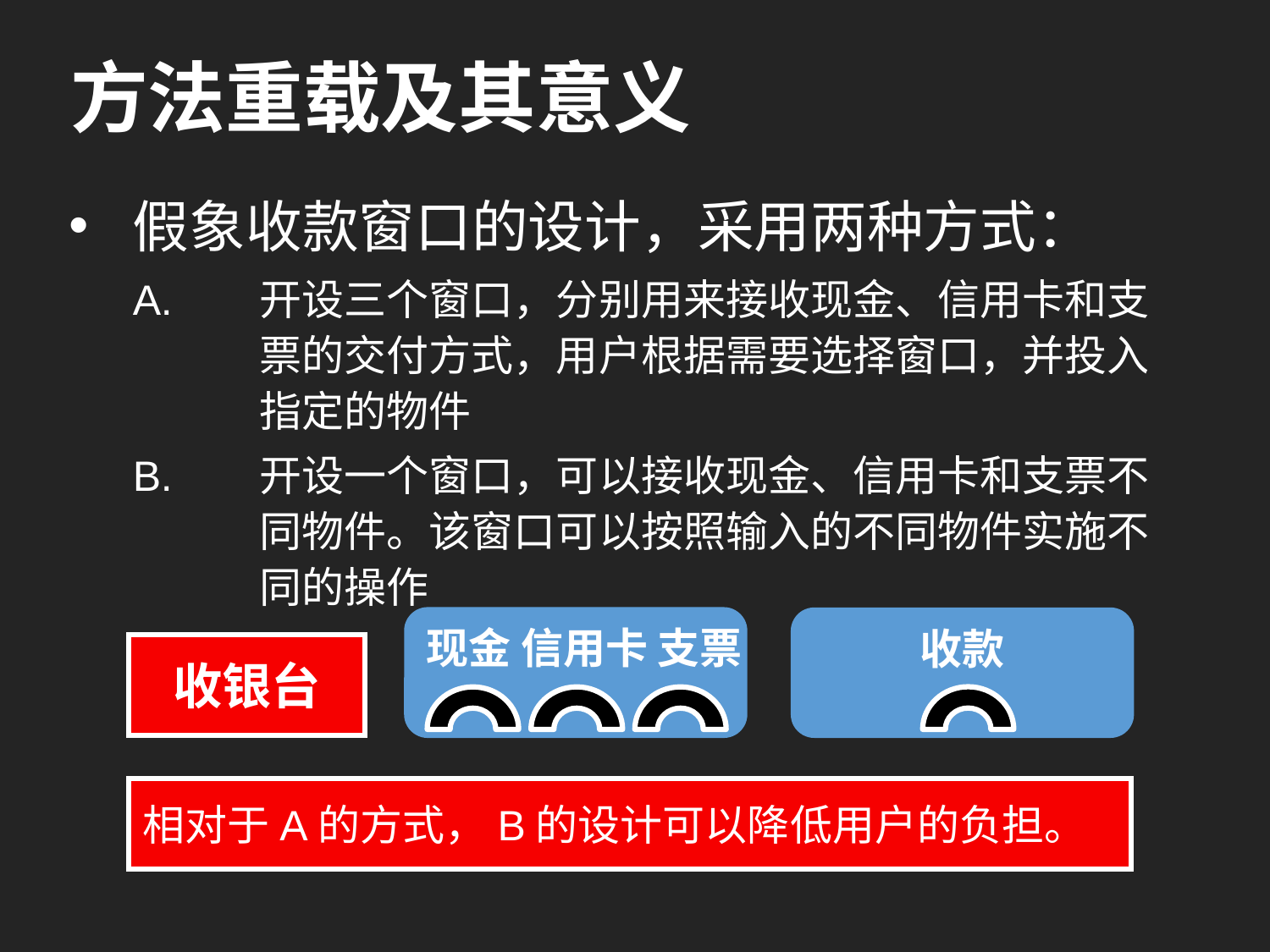

# 方法重载及其意义
假象收款窗口的设计，采用两种方式：
A. 	开设三个窗口，分别用来接收现金、信用卡和支	票的交付方式，用户根据需要选择窗口，并投入	指定的物件
B. 	开设一个窗口，可以接收现金、信用卡和支票不	同物件。该窗口可以按照输入的不同物件实施不	同的操作
现金 信用卡 支票

收款

收银台

相对于A的方式，B的设计可以降低用户的负担。